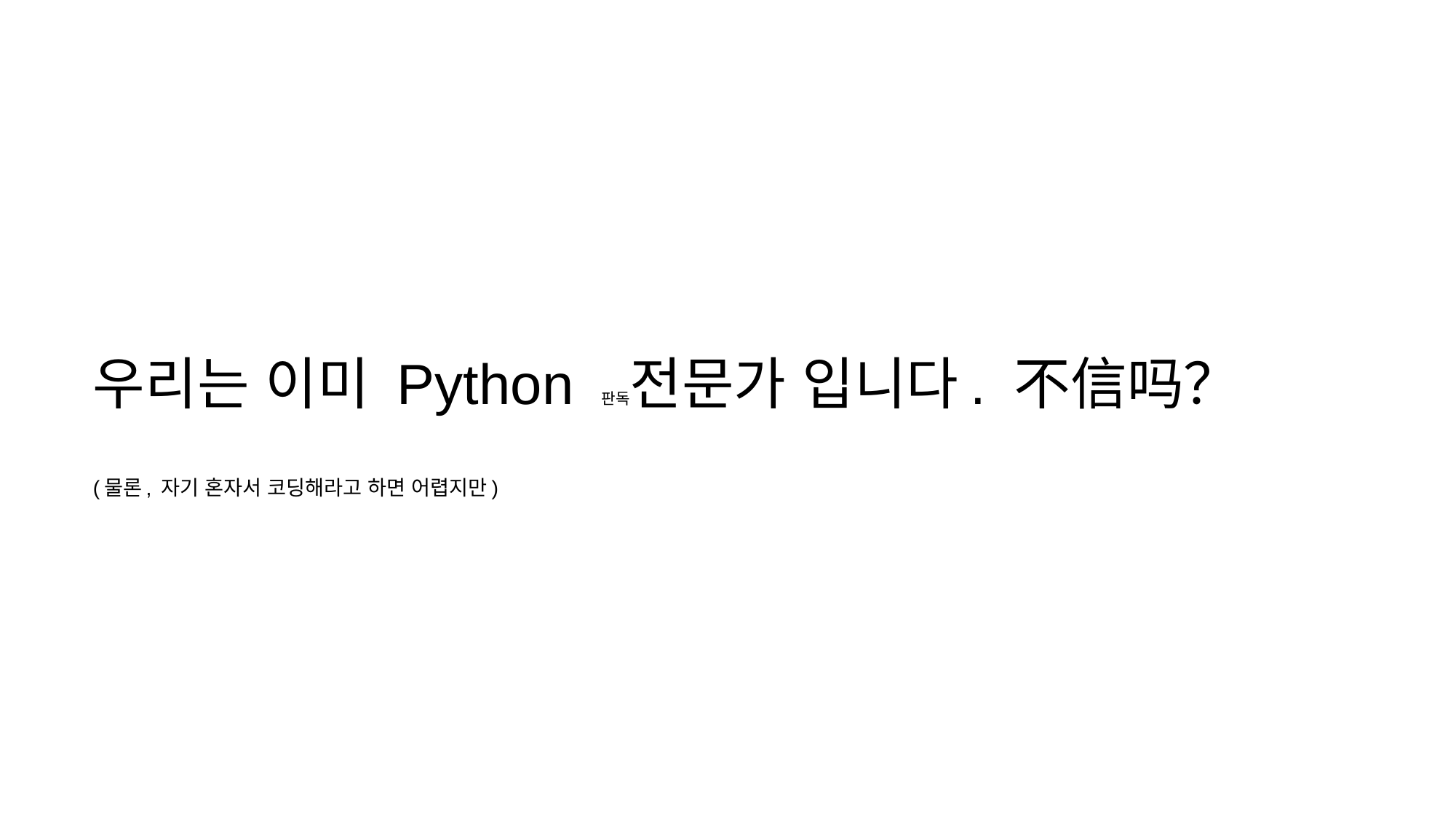

# 우리는 이미 Python 판독전문가 입니다. 不信吗？ (물론, 자기 혼자서 코딩해라고 하면 어렵지만)